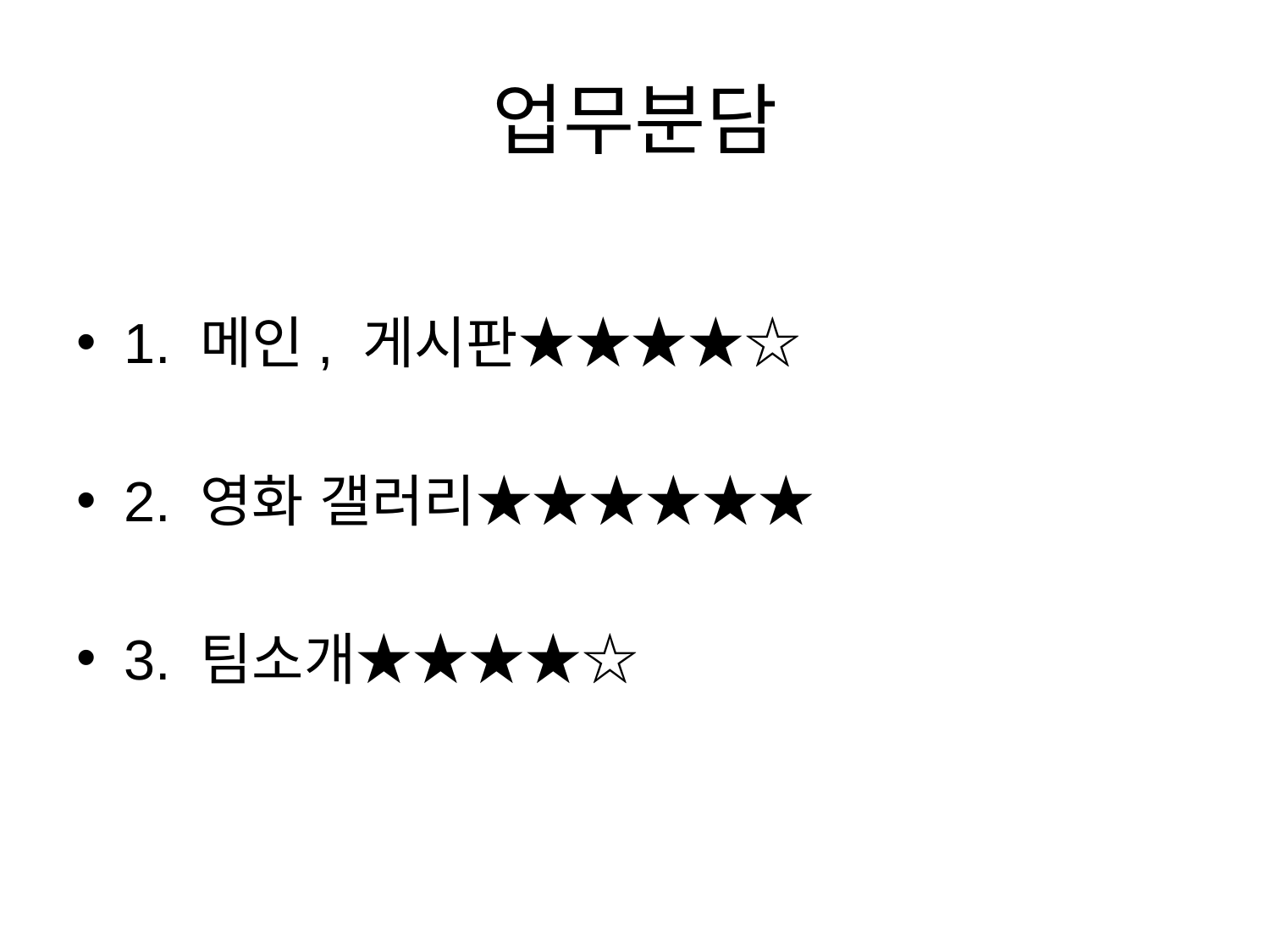

# 업무분담

1. 메인, 게시판★★★★☆

2. 영화 갤러리★★★★★★

3. 팀소개★★★★☆